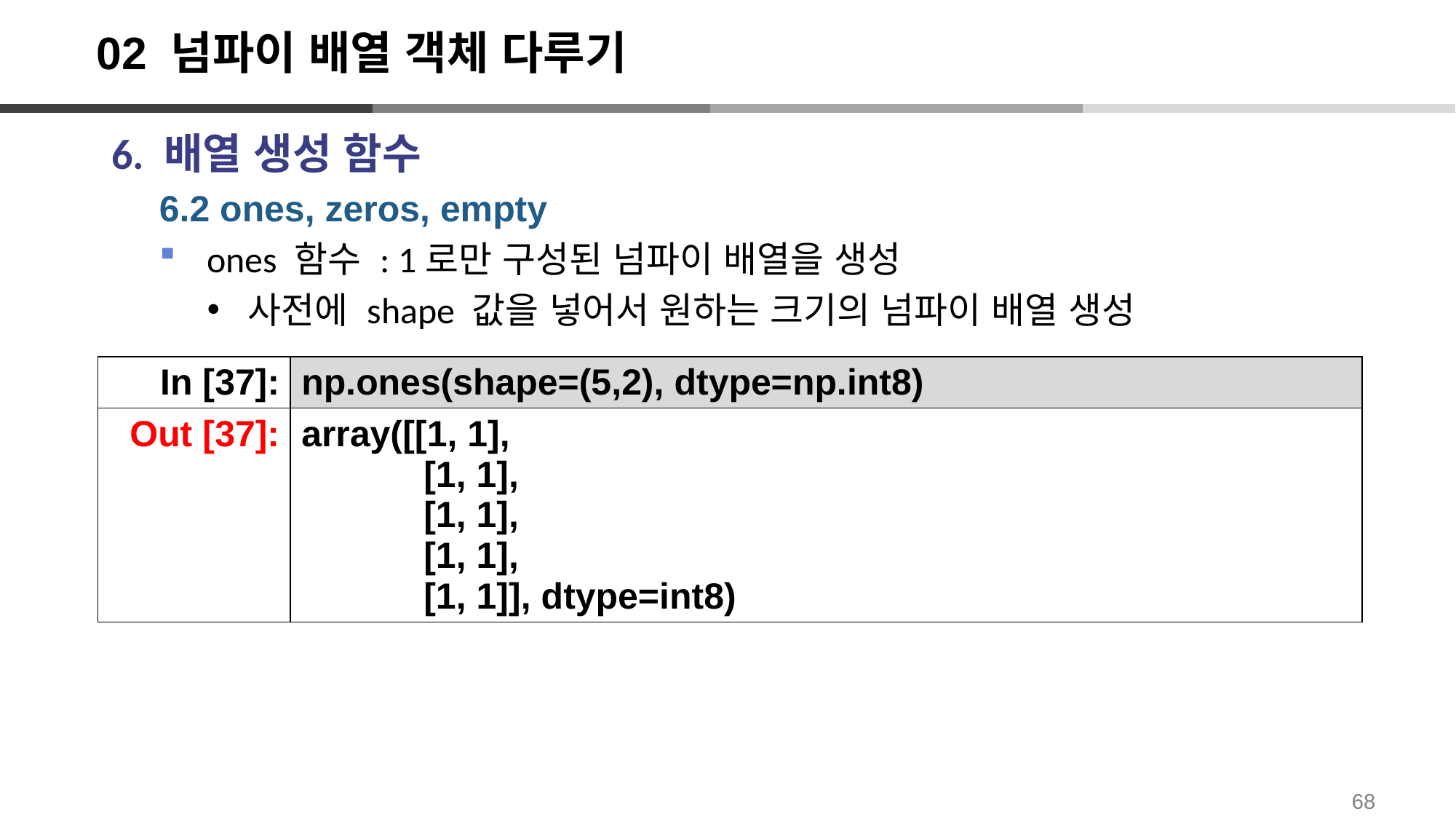

# 02 넘파이 배열 객체 다루기
6. 배열 생성 함수
6.2 ones, zeros, empty
ones 함수 : 1로만 구성된 넘파이 배열을 생성
사전에 shape 값을 넣어서 원하는 크기의 넘파이 배열 생성
| In [37]: | np.ones(shape=(5,2), dtype=np.int8) |
| --- | --- |
| Out [37]: | array([[1, 1], [1, 1], [1, 1], [1, 1], [1, 1]], dtype=int8) |